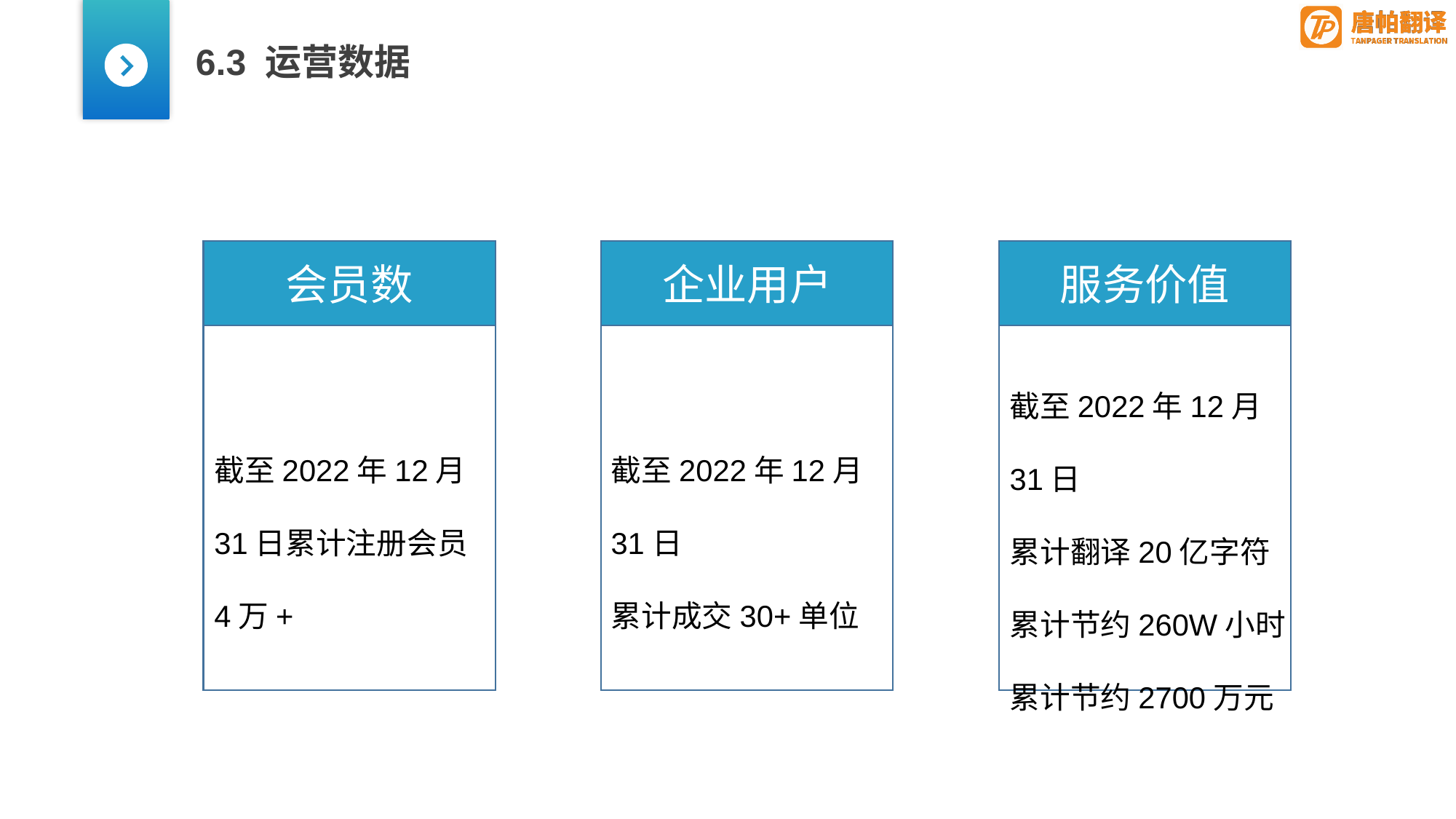

6.3 运营数据

会员数
截至2022年12月31日累计注册会员4万+

企业用户
截至2022年12月31日
累计成交30+单位

服务价值
截至2022年12月31日
累计翻译20亿字符
累计节约260W小时
累计节约2700万元